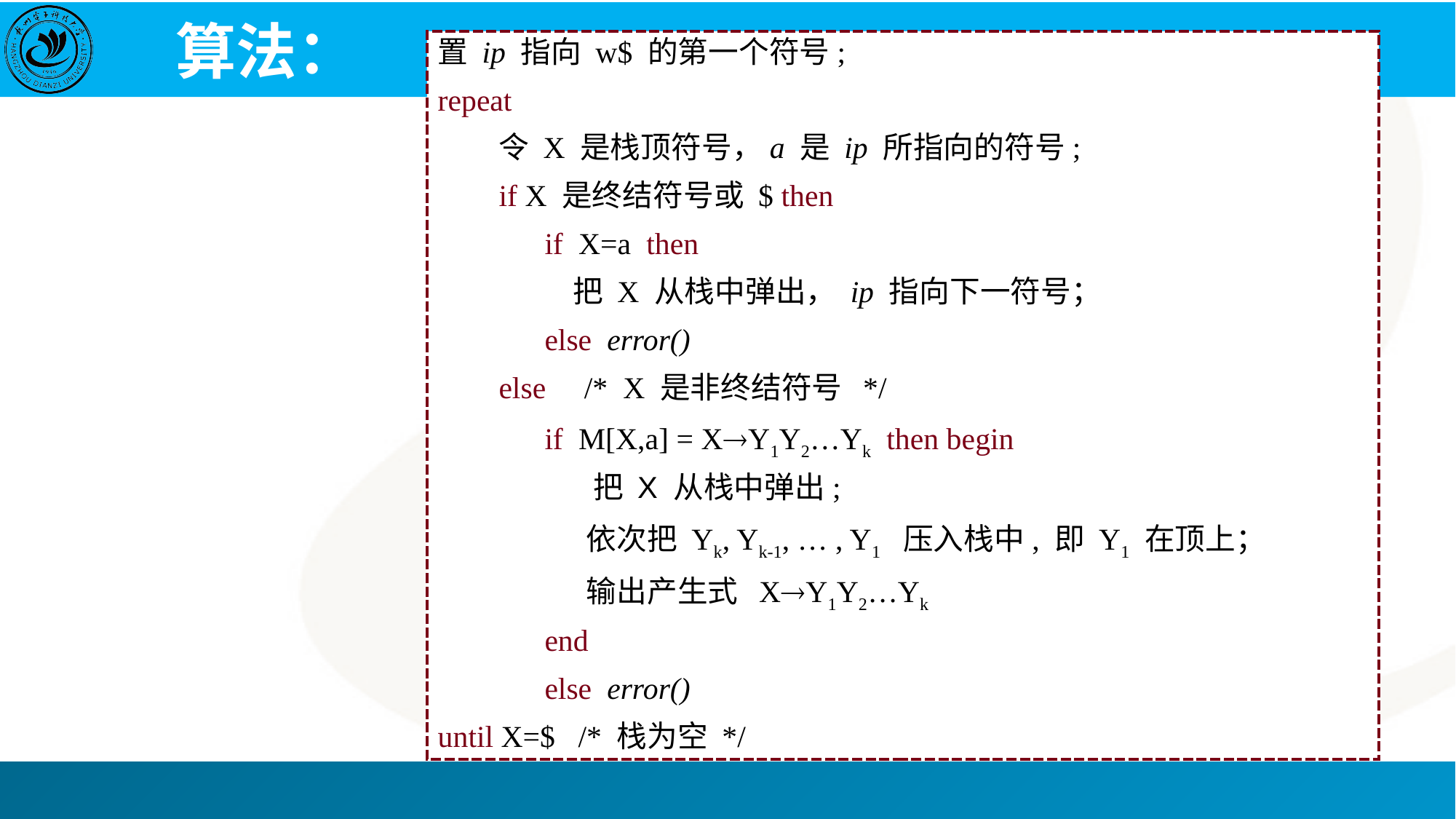

# 算法：
置 ip 指向 w$ 的第一个符号;
repeat
        令 X 是栈顶符号，a 是 ip 所指向的符号;
        if X 是终结符号或 $ then
              if  X=a  then
                   把 X 从栈中弹出， ip 指向下一符号；
              else  error()
        else     /*  X 是非终结符号  */
              if  M[X,a] = X→Y1Y2…Yk  then begin
                      把 X 从栈中弹出;
                     依次把 Yk, Yk-1, … , Y1  压入栈中, 即 Y1 在顶上；
                     输出产生式  X→Y1Y2…Yk
              end
              else  error()
until X=$   /* 栈为空 */
77